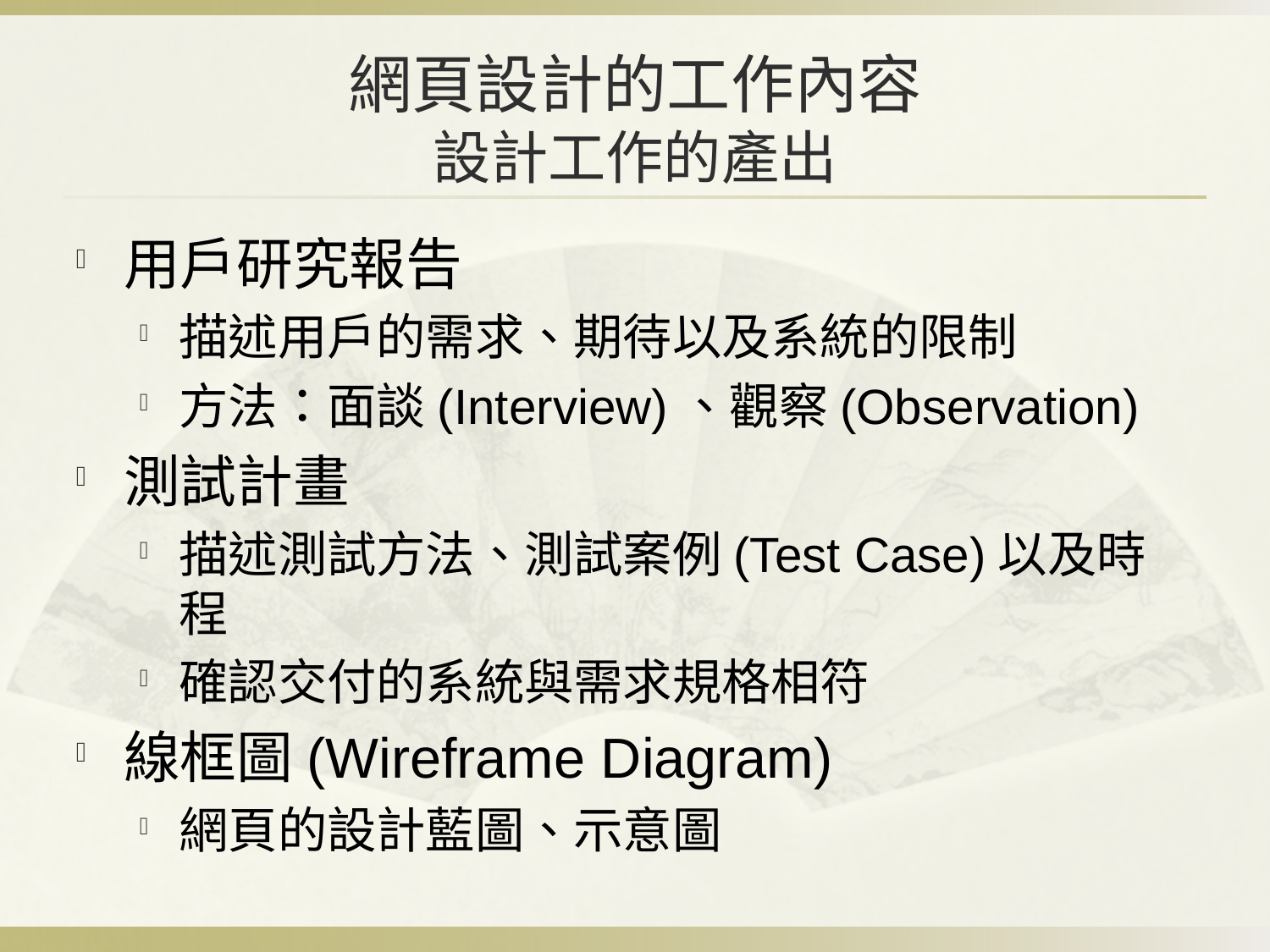

# 網頁設計的工作內容 設計工作的產出
用戶研究報告
描述用戶的需求、期待以及系統的限制
方法：面談(Interview)、觀察(Observation)
測試計畫
描述測試方法、測試案例(Test Case)以及時程
確認交付的系統與需求規格相符
線框圖(Wireframe Diagram)
網頁的設計藍圖、示意圖